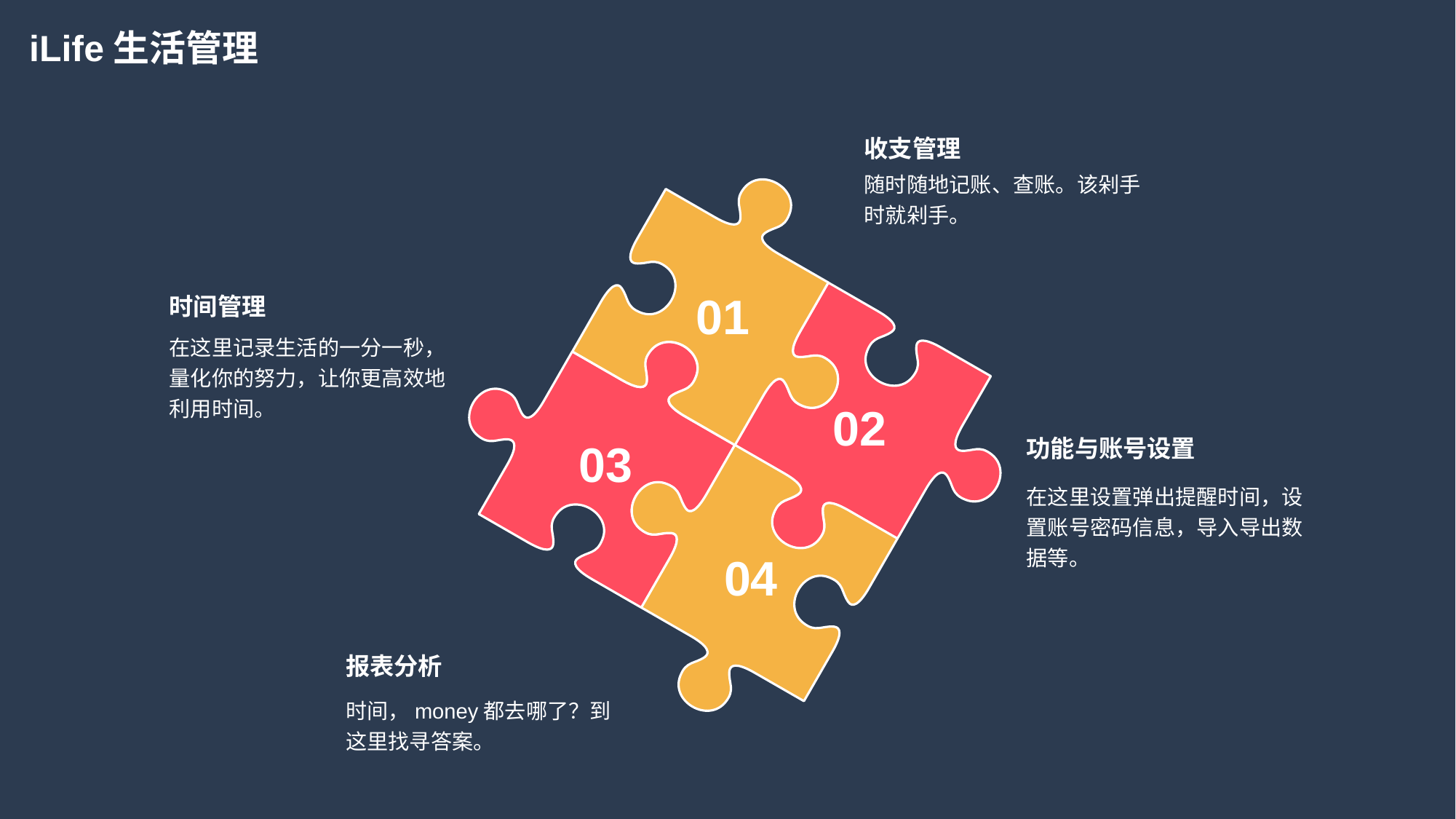

iLife生活管理
收支管理
随时随地记账、查账。该剁手时就剁手。

01
时间管理

在这里记录生活的一分一秒，量化你的努力，让你更高效地利用时间。

02
03
功能与账号设置

在这里设置弹出提醒时间，设置账号密码信息，导入导出数据等。
04
报表分析
时间，money都去哪了？到这里找寻答案。